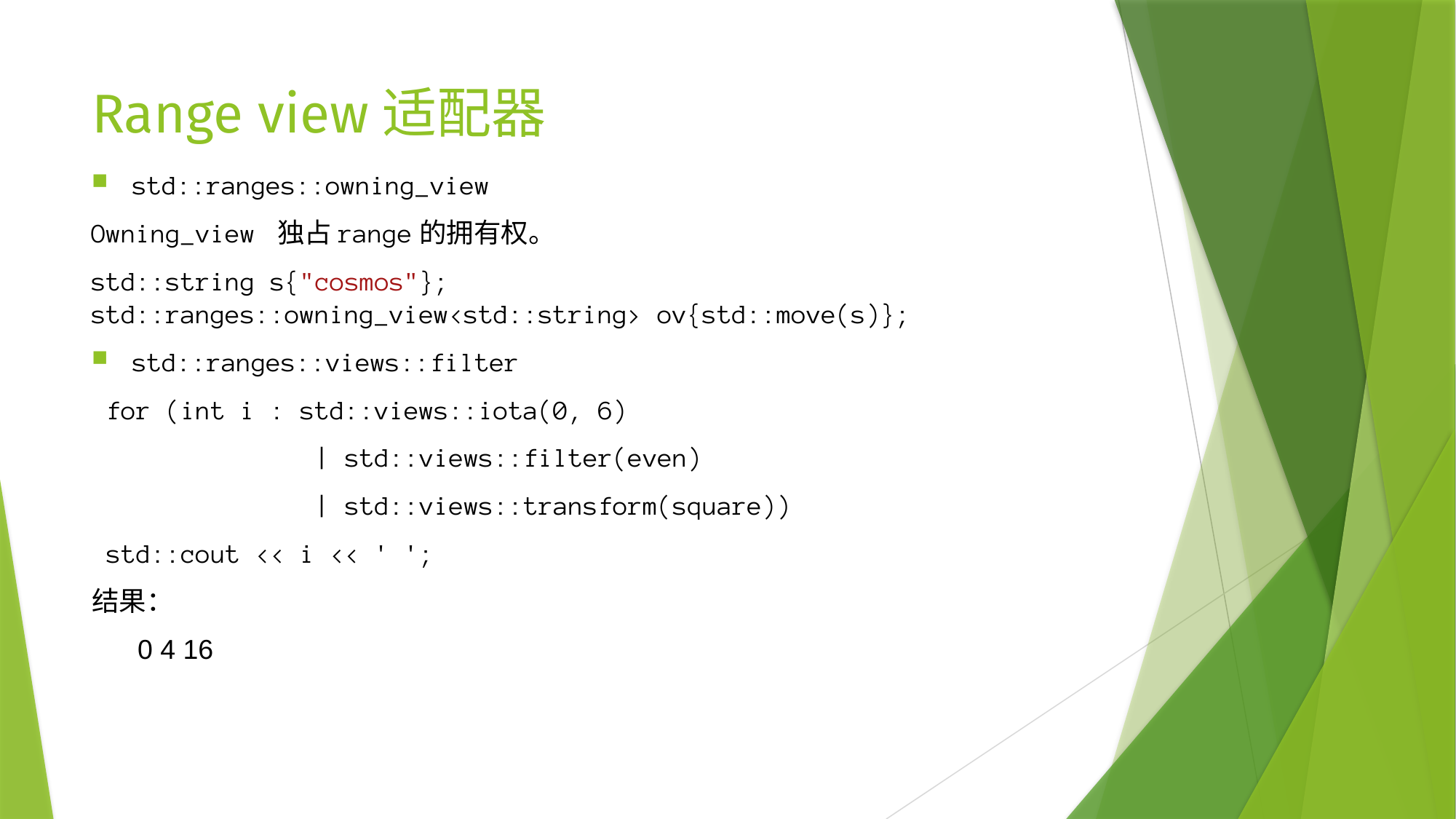

# Range view适配器
std::ranges::owning_view
Owning_view 独占range的拥有权。
std::string s{"cosmos"};
std::ranges::owning_view<std::string> ov{std::move(s)};
std::ranges::views::filter
 for (int i : std::views::iota(0, 6)
               | std::views::filter(even)
               | std::views::transform(square))
 std::cout << i << ' ';
结果：
      0 4 16